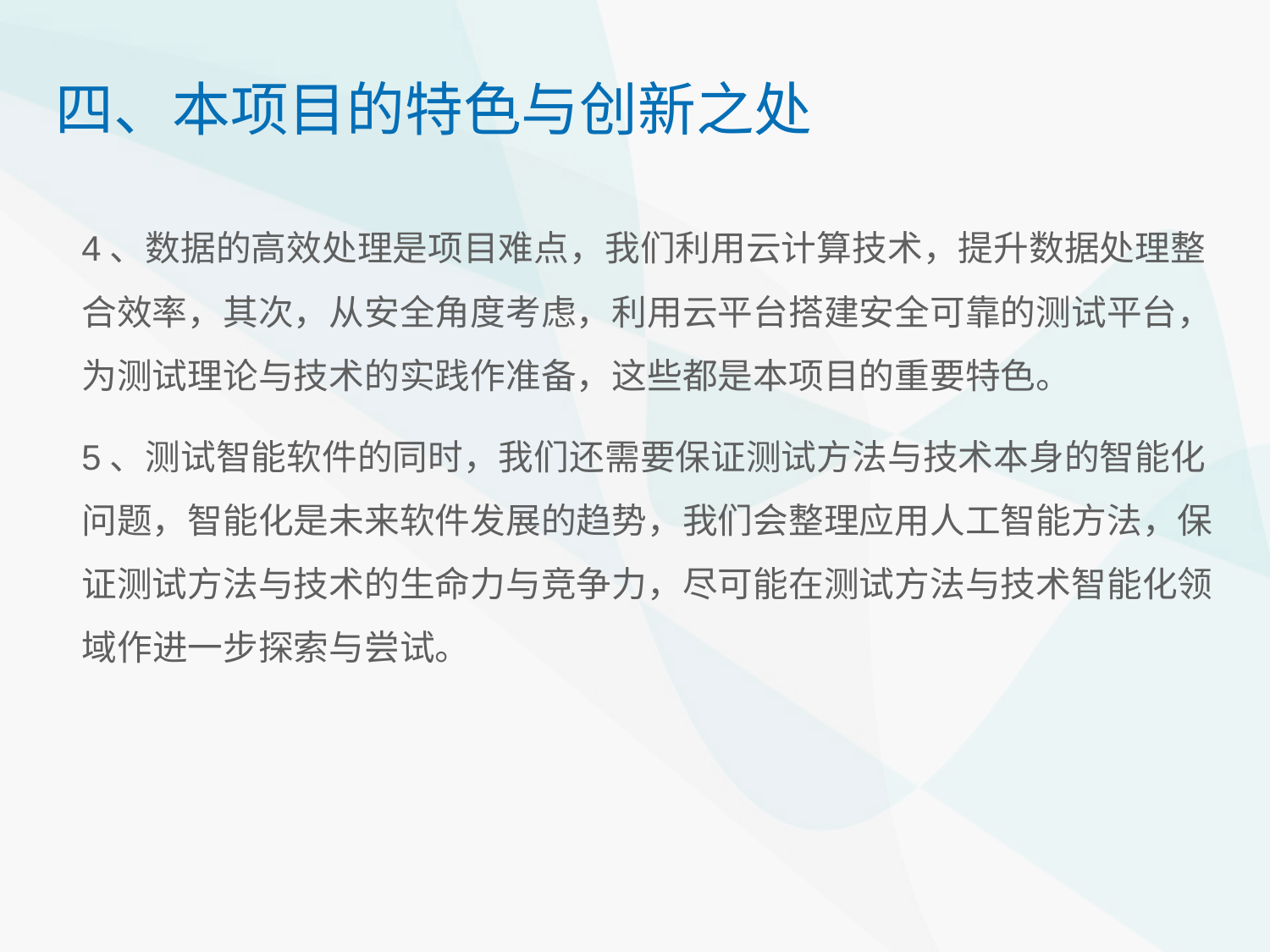

四、本项目的特色与创新之处
4、数据的高效处理是项目难点，我们利用云计算技术，提升数据处理整合效率，其次，从安全角度考虑，利用云平台搭建安全可靠的测试平台，为测试理论与技术的实践作准备，这些都是本项目的重要特色。
5、测试智能软件的同时，我们还需要保证测试方法与技术本身的智能化问题，智能化是未来软件发展的趋势，我们会整理应用人工智能方法，保证测试方法与技术的生命力与竞争力，尽可能在测试方法与技术智能化领域作进一步探索与尝试。